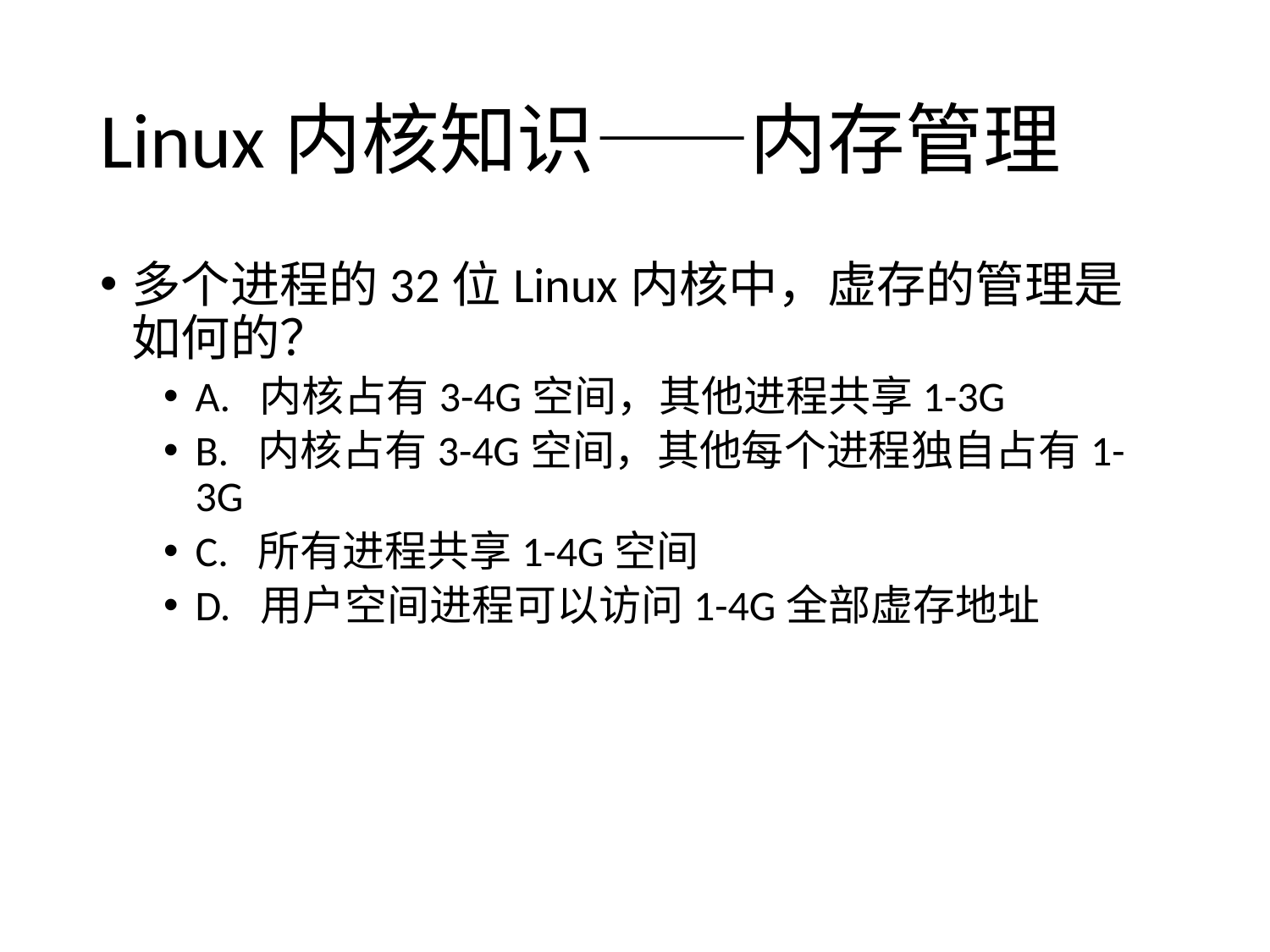

# Linux内核知识——内存管理
多个进程的32位Linux内核中，虚存的管理是如何的？
A.  内核占有3-4G空间，其他进程共享1-3G
B.  内核占有3-4G空间，其他每个进程独自占有1-3G
C.  所有进程共享1-4G空间
D.  用户空间进程可以访问1-4G全部虚存地址